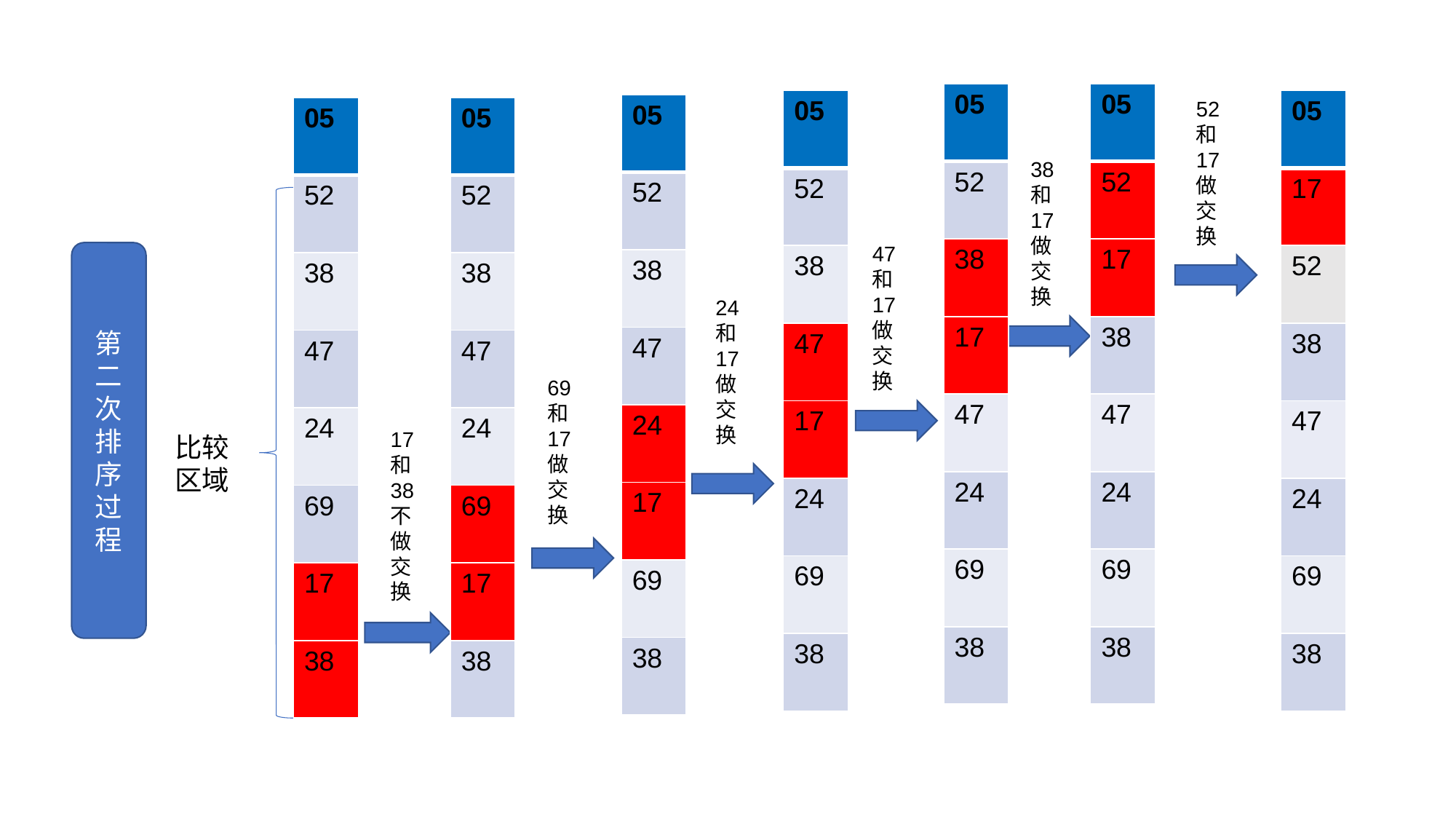

| 05 |
| --- |
| 52 |
| 38 |
| 17 |
| 47 |
| 24 |
| 69 |
| 38 |
| 05 |
| --- |
| 52 |
| 17 |
| 38 |
| 47 |
| 24 |
| 69 |
| 38 |
| 05 |
| --- |
| 52 |
| 38 |
| 47 |
| 17 |
| 24 |
| 69 |
| 38 |
52和17做交换
| 05 |
| --- |
| 17 |
| 52 |
| 38 |
| 47 |
| 24 |
| 69 |
| 38 |
| 05 |
| --- |
| 52 |
| 38 |
| 47 |
| 24 |
| 17 |
| 69 |
| 38 |
| 05 |
| --- |
| 52 |
| 38 |
| 47 |
| 24 |
| 69 |
| 17 |
| 38 |
| 05 |
| --- |
| 52 |
| 38 |
| 47 |
| 24 |
| 69 |
| 17 |
| 38 |
38和17做交换

47和17做交换
第二次排序过程

24和17做交换

69和17做交换

17和38不做交换
比较区域